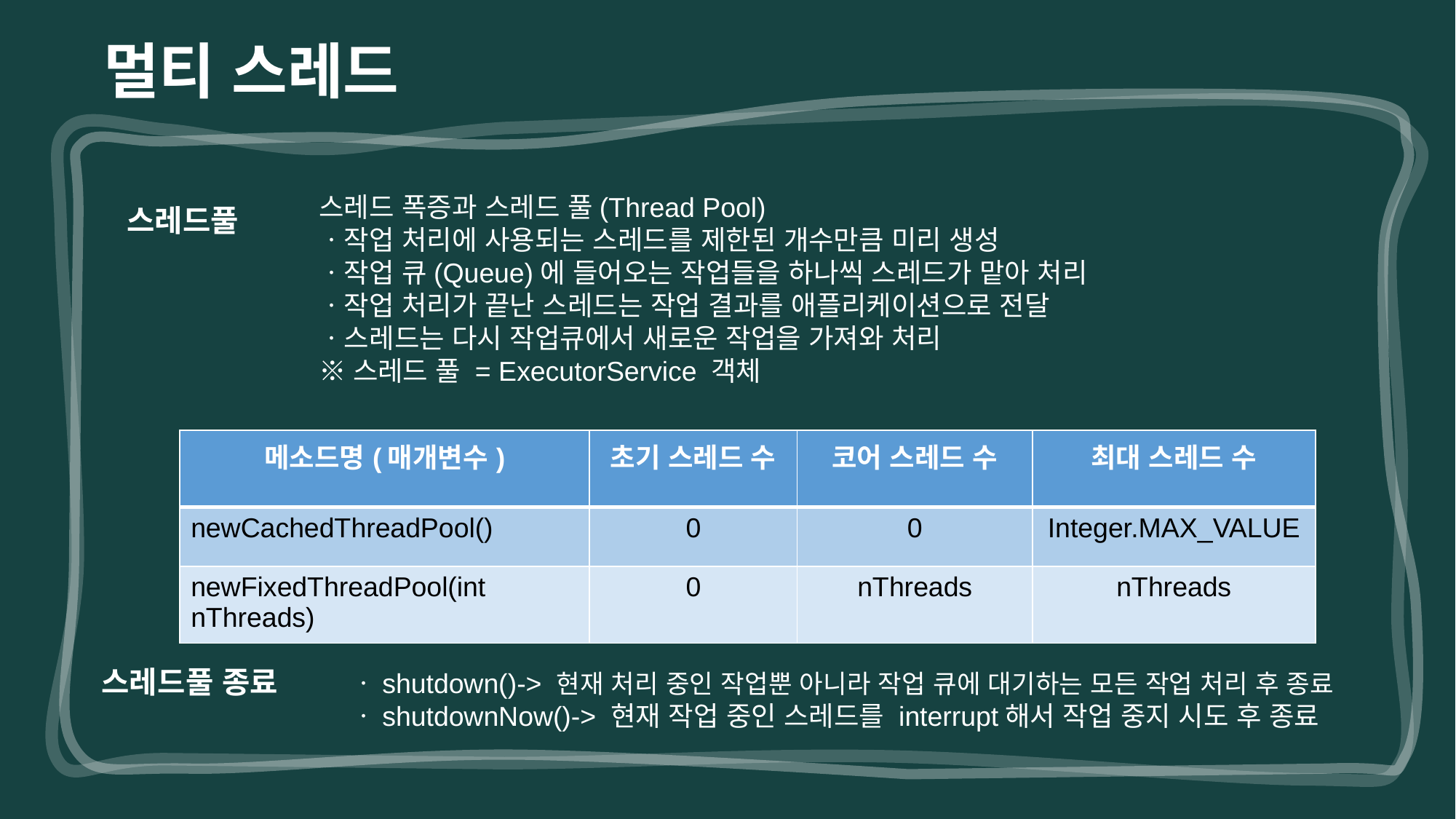

멀티 스레드

스레드 폭증과 스레드 풀(Thread Pool)
ㆍ작업 처리에 사용되는 스레드를 제한된 개수만큼 미리 생성
ㆍ작업 큐(Queue)에 들어오는 작업들을 하나씩 스레드가 맡아 처리
ㆍ작업 처리가 끝난 스레드는 작업 결과를 애플리케이션으로 전달
ㆍ스레드는 다시 작업큐에서 새로운 작업을 가져와 처리
※스레드 풀 = ExecutorService 객체
스레드풀
| 메소드명(매개변수) | 초기 스레드 수 | 코어 스레드 수 | 최대 스레드 수 |
| --- | --- | --- | --- |
| newCachedThreadPool() | 0 | 0 | Integer.MAX\_VALUE |
| newFixedThreadPool(int nThreads) | 0 | nThreads | nThreads |
스레드풀 종료
ㆍshutdown()-> 현재 처리 중인 작업뿐 아니라 작업 큐에 대기하는 모든 작업 처리 후 종료
ㆍshutdownNow()-> 현재 작업 중인 스레드를 interrupt해서 작업 중지 시도 후 종료